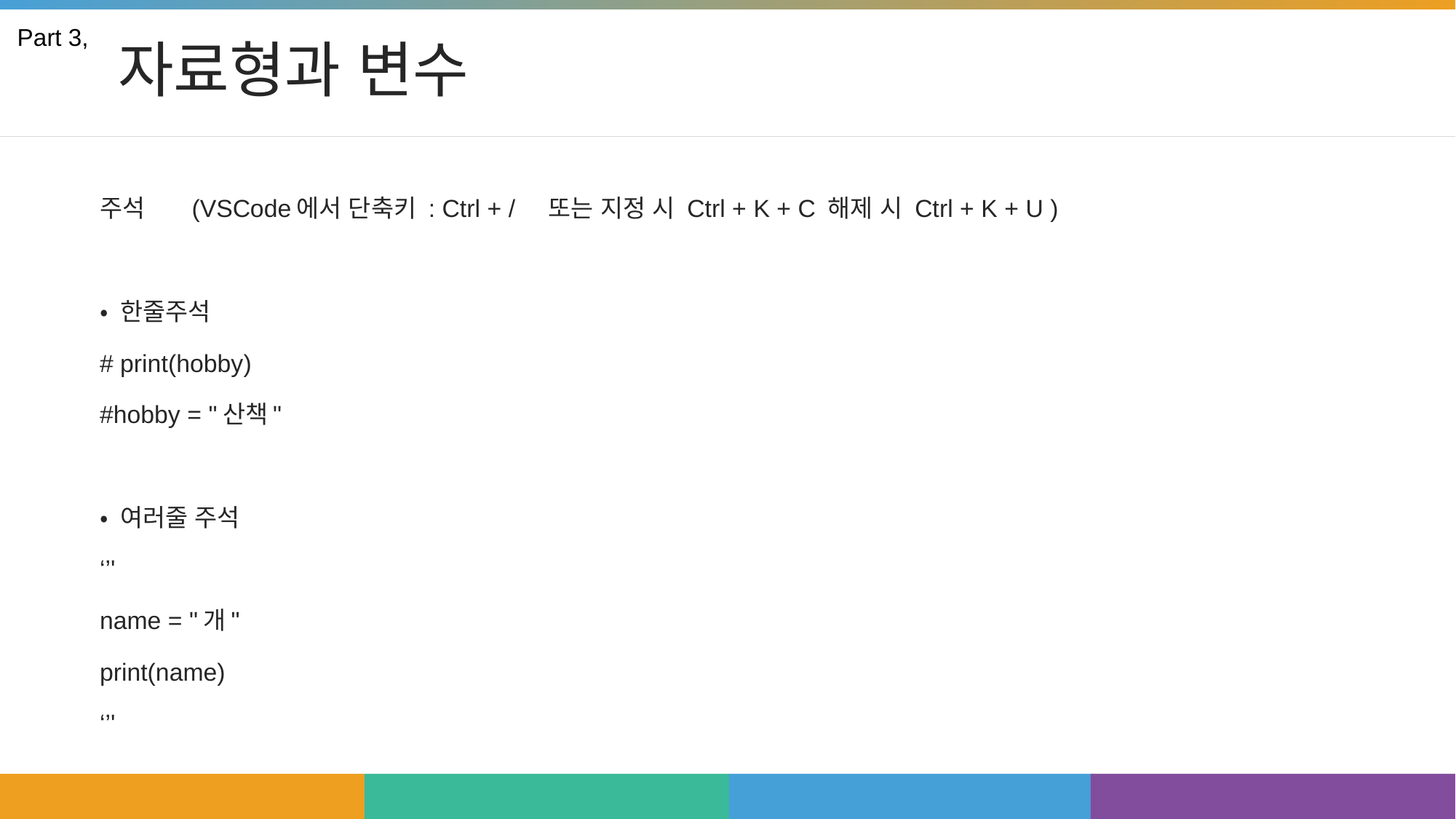

# 자료형과 변수
Part 3,
주석      (VSCode에서 단축키 : Ctrl + /    또는 지정 시 Ctrl + K + C 해제 시 Ctrl + K + U )

• 한줄주석
# print(hobby)
#hobby = "산책"

• 여러줄 주석
‘’'
name = "개"
print(name)
‘’'